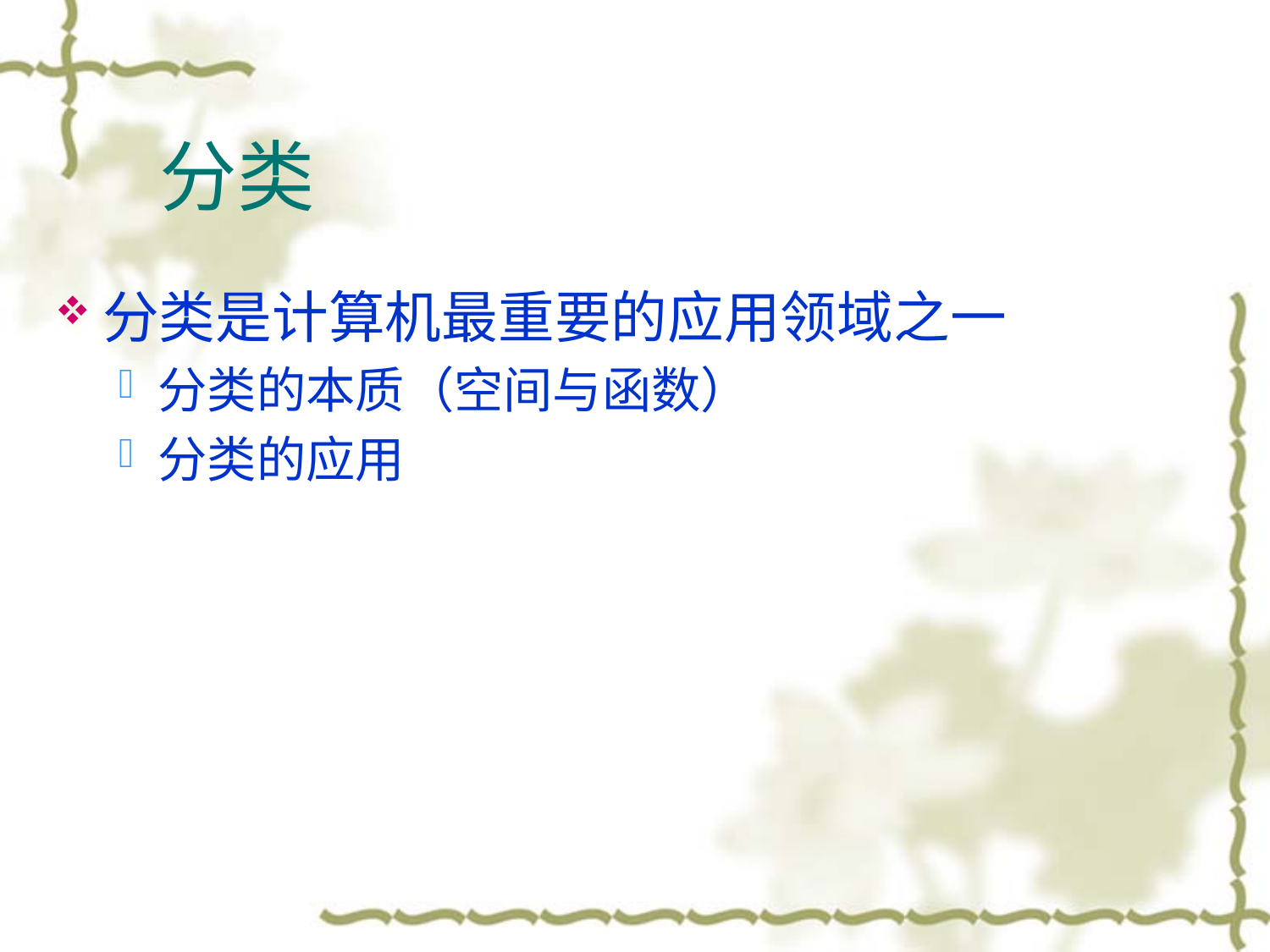

# 分类
分类是计算机最重要的应用领域之一
分类的本质（空间与函数）
分类的应用